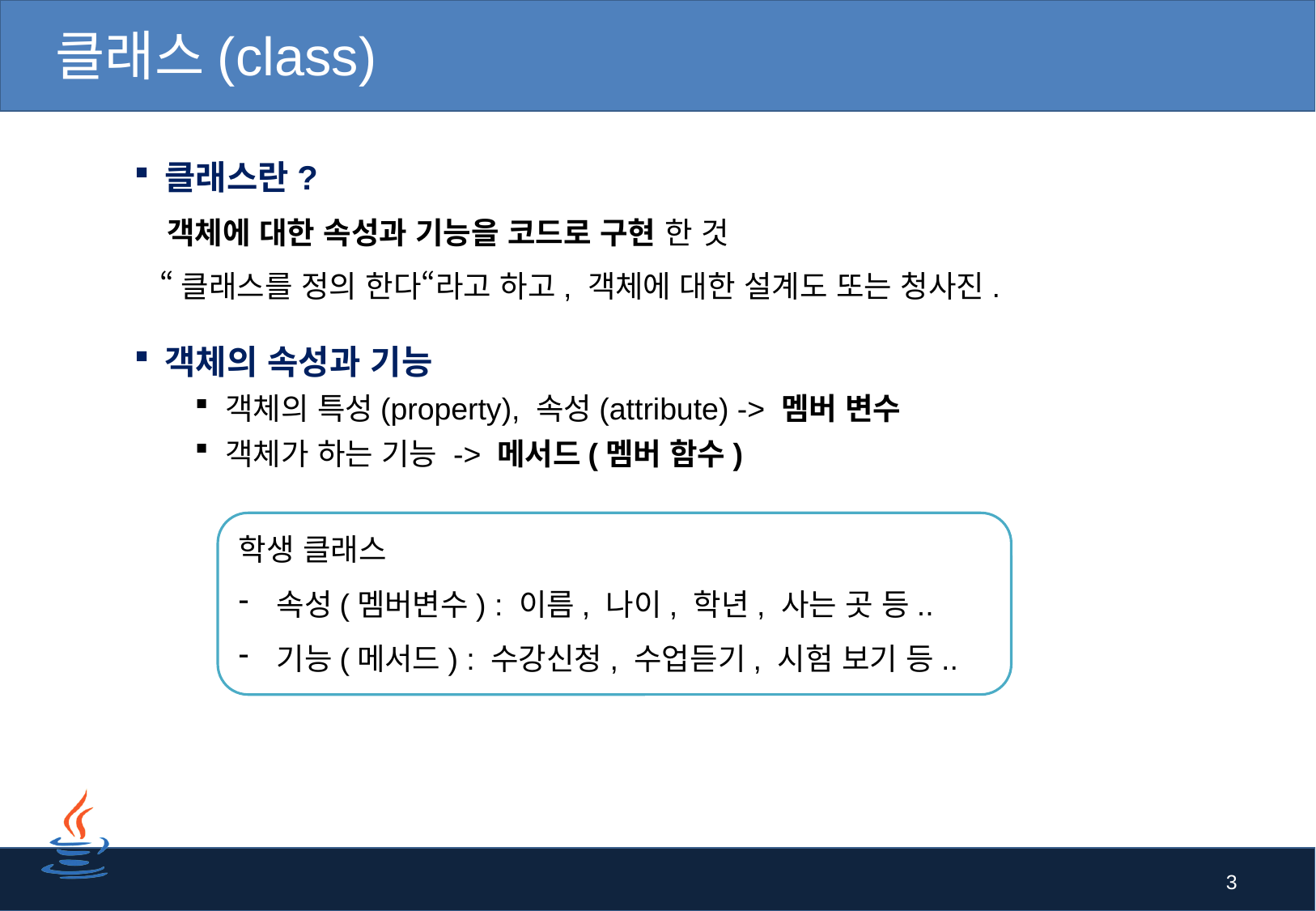

# 클래스(class)
클래스란?
   객체에 대한 속성과 기능을 코드로 구현 한 것
   “클래스를 정의 한다“라고 하고, 객체에 대한 설계도 또는 청사진.
객체의 속성과 기능
객체의 특성(property), 속성(attribute) -> 멤버 변수
객체가 하는 기능 -> 메서드(멤버 함수)
학생 클래스
속성(멤버변수) : 이름, 나이, 학년, 사는 곳 등..
기능(메서드) : 수강신청, 수업듣기, 시험 보기 등..
3